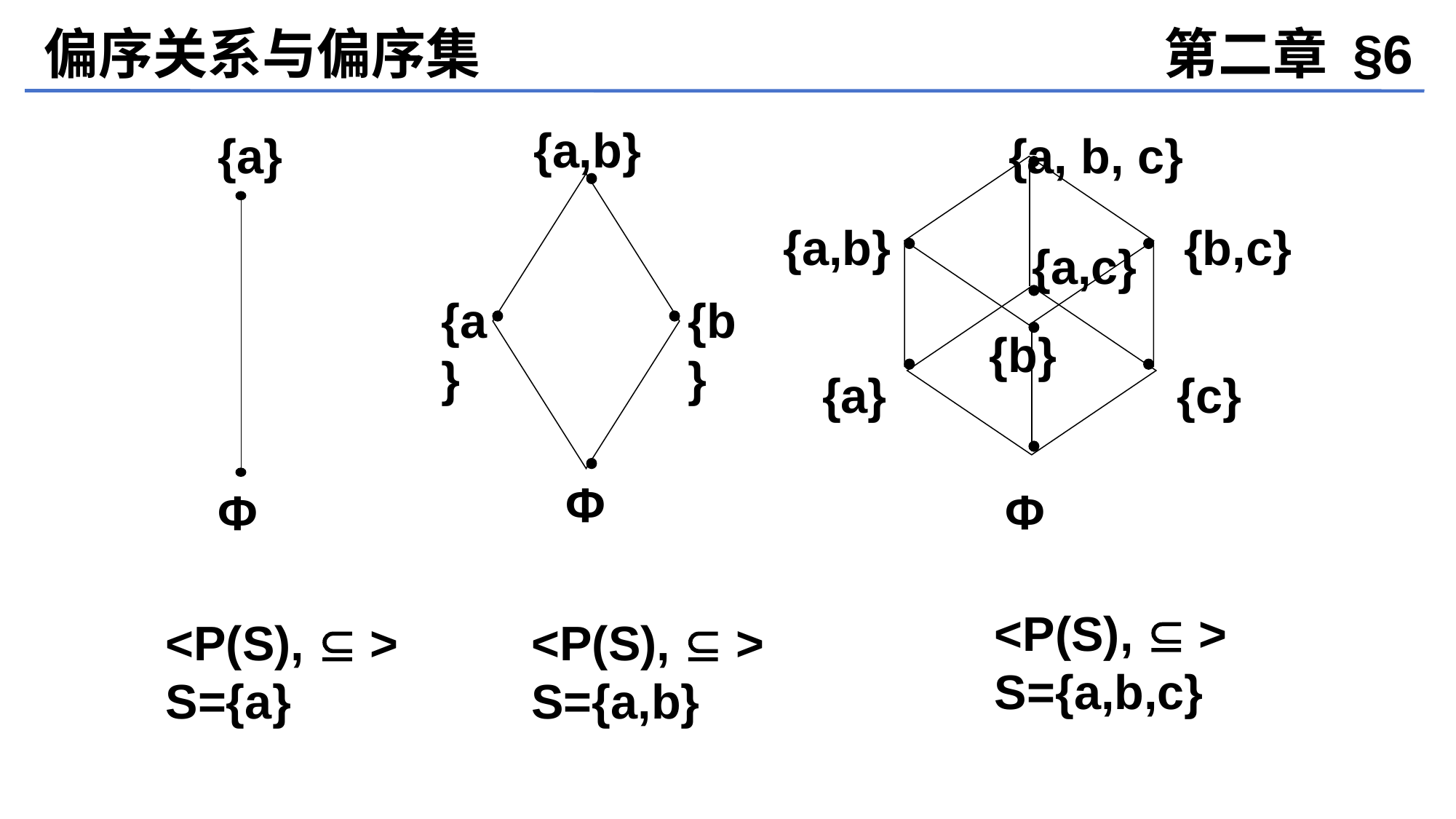

偏序关系与偏序集
第二章 §6

{a,b}

{a}
{b}
Φ
<P(S), ⊆ >
S={a,b}
{a, b, c}

{a,b}
{b,c}
{a,c}
{b}
{a}
{c}
Φ
<P(S), ⊆ >
S={a,b,c}
 {a}

 Φ
<P(S), ⊆ >
S={a}